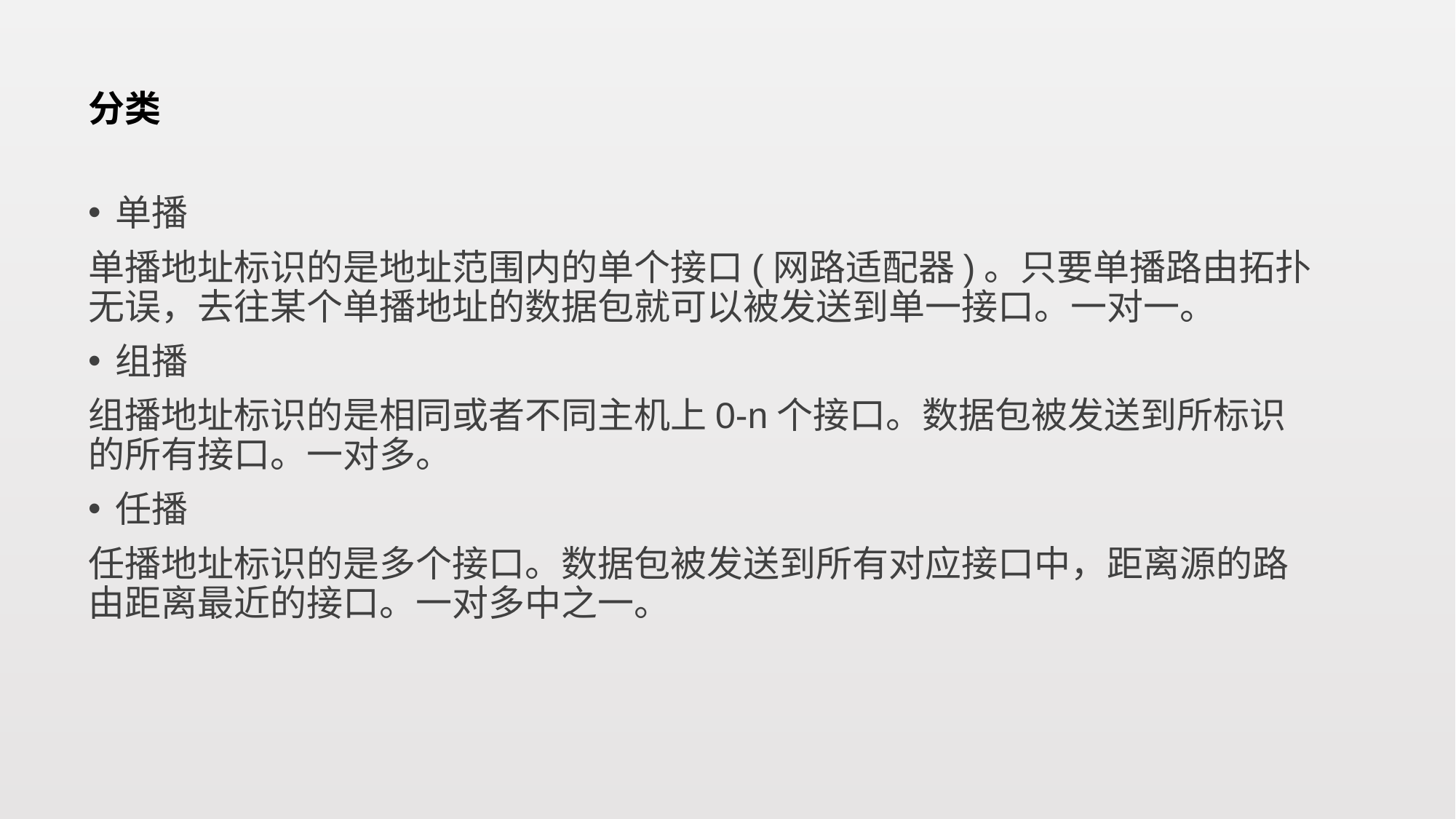

# 分类
单播
单播地址标识的是地址范围内的单个接口(网路适配器)。只要单播路由拓扑无误，去往某个单播地址的数据包就可以被发送到单一接口。一对一。
组播
组播地址标识的是相同或者不同主机上0-n个接口。数据包被发送到所标识的所有接口。一对多。
任播
任播地址标识的是多个接口。数据包被发送到所有对应接口中，距离源的路由距离最近的接口。一对多中之一。